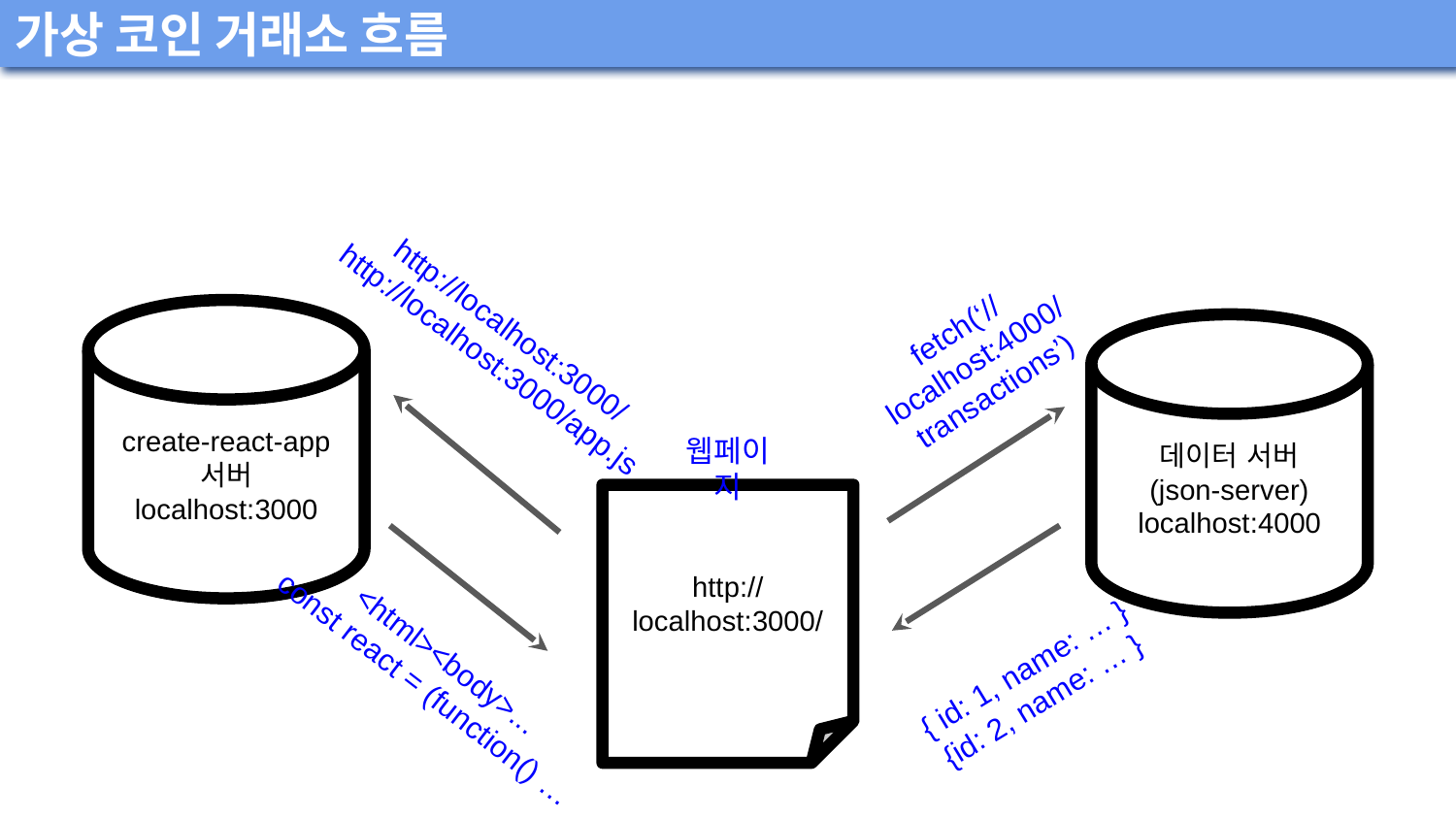

가상 코인 거래소 흐름
fetch(‘//localhost:4000/transactions’)
http://localhost:3000/
http://localhost:3000/app.js
create-react-app
서버
localhost:3000
데이터 서버
(json-server)
localhost:4000
웹페이지
http://localhost:3000/
<html><body>...
const react = (function() …
{ id: 1, name: … }
{id: 2, name: … }